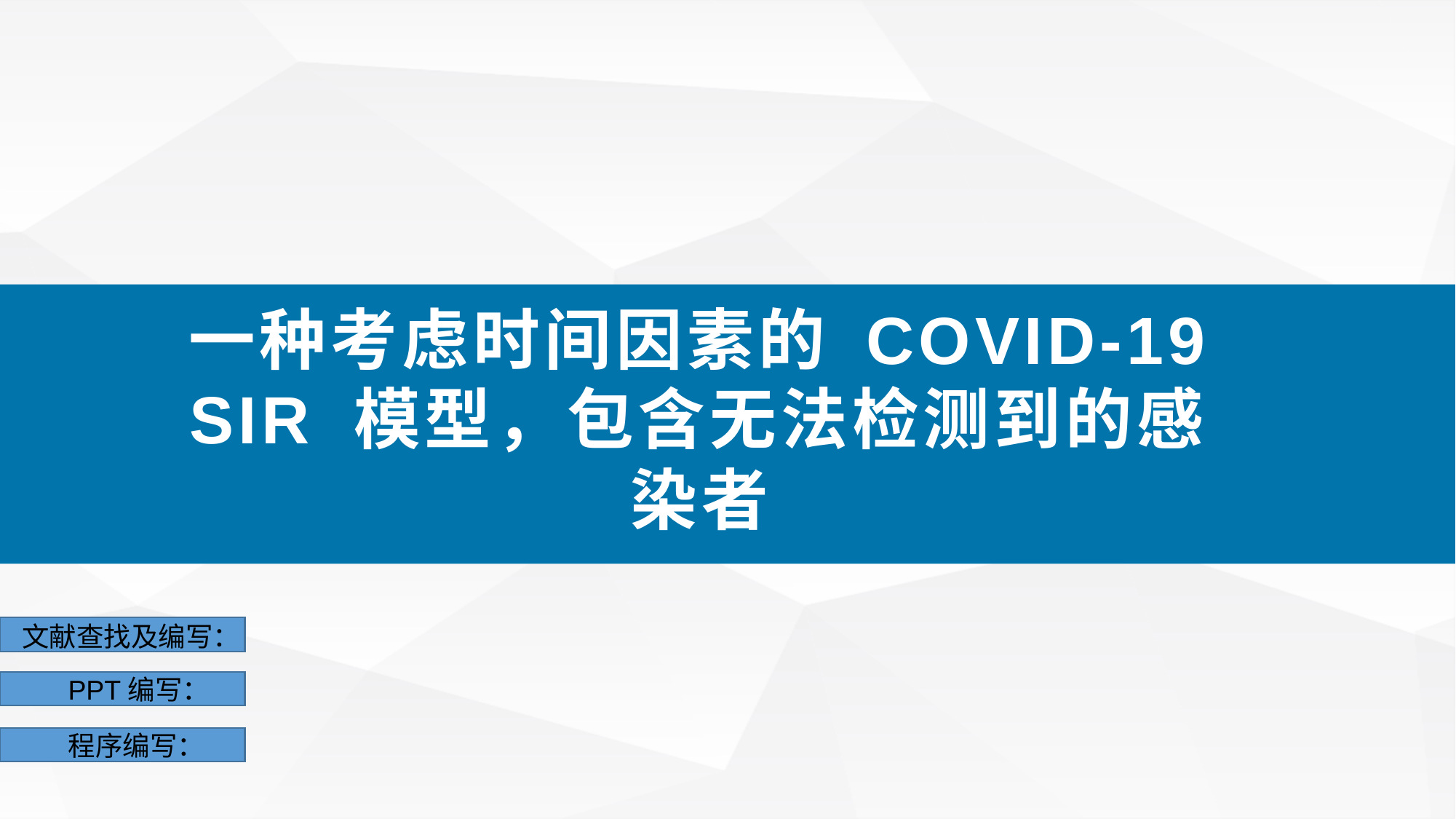

一种考虑时间因素的 COVID-19 SIR 模型，包含无法检测到的感染者
我们毕业啦
其实是答辩的标题地方
文献查找及编写：

PPT编写：

程序编写：